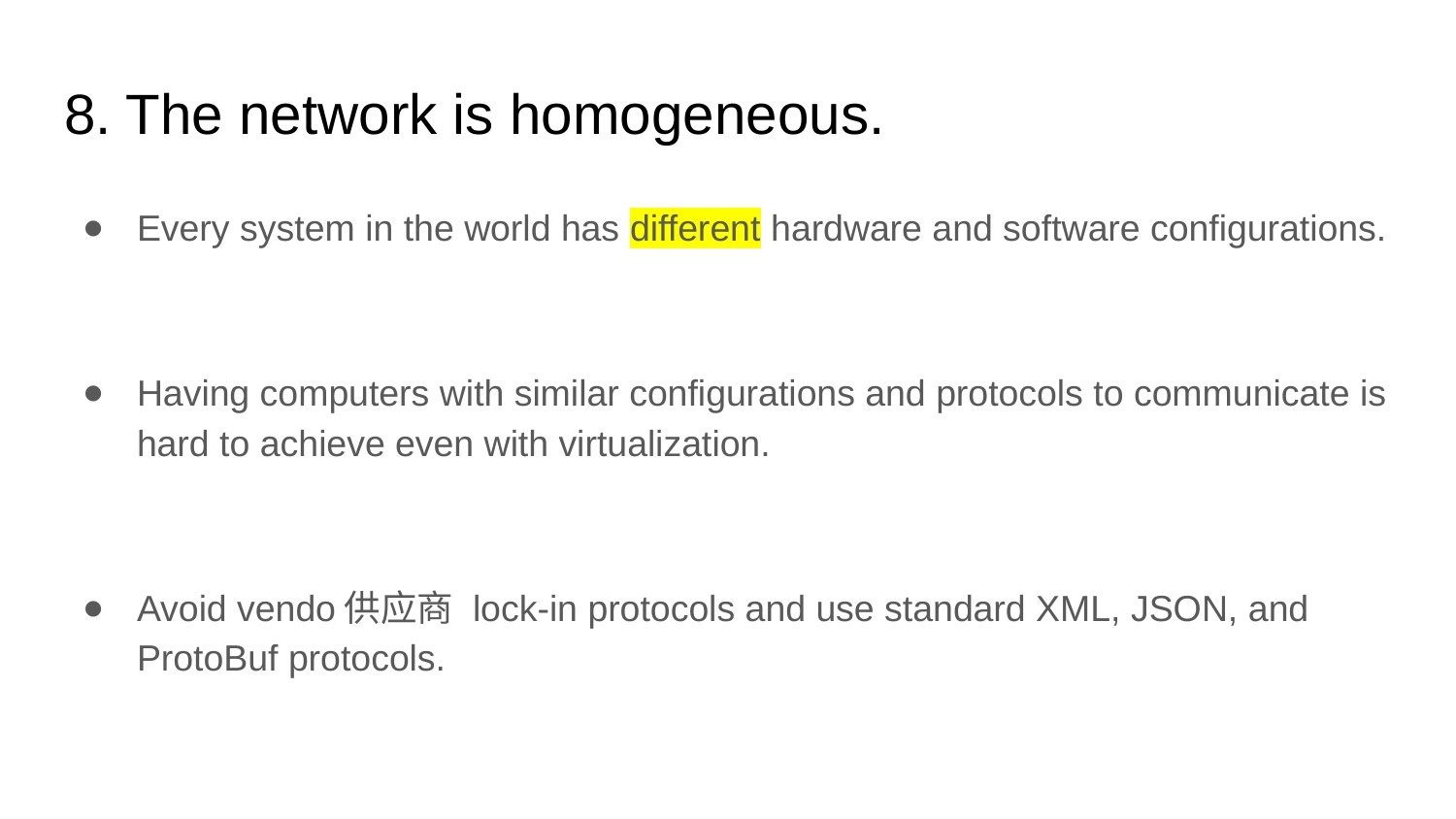

# 8. The network is homogeneous.
Every system in the world has different hardware and software configurations.

Having computers with similar configurations and protocols to communicate is hard to achieve even with virtualization.

Avoid vendo供应商 lock-in protocols and use standard XML, JSON, and ProtoBuf protocols.